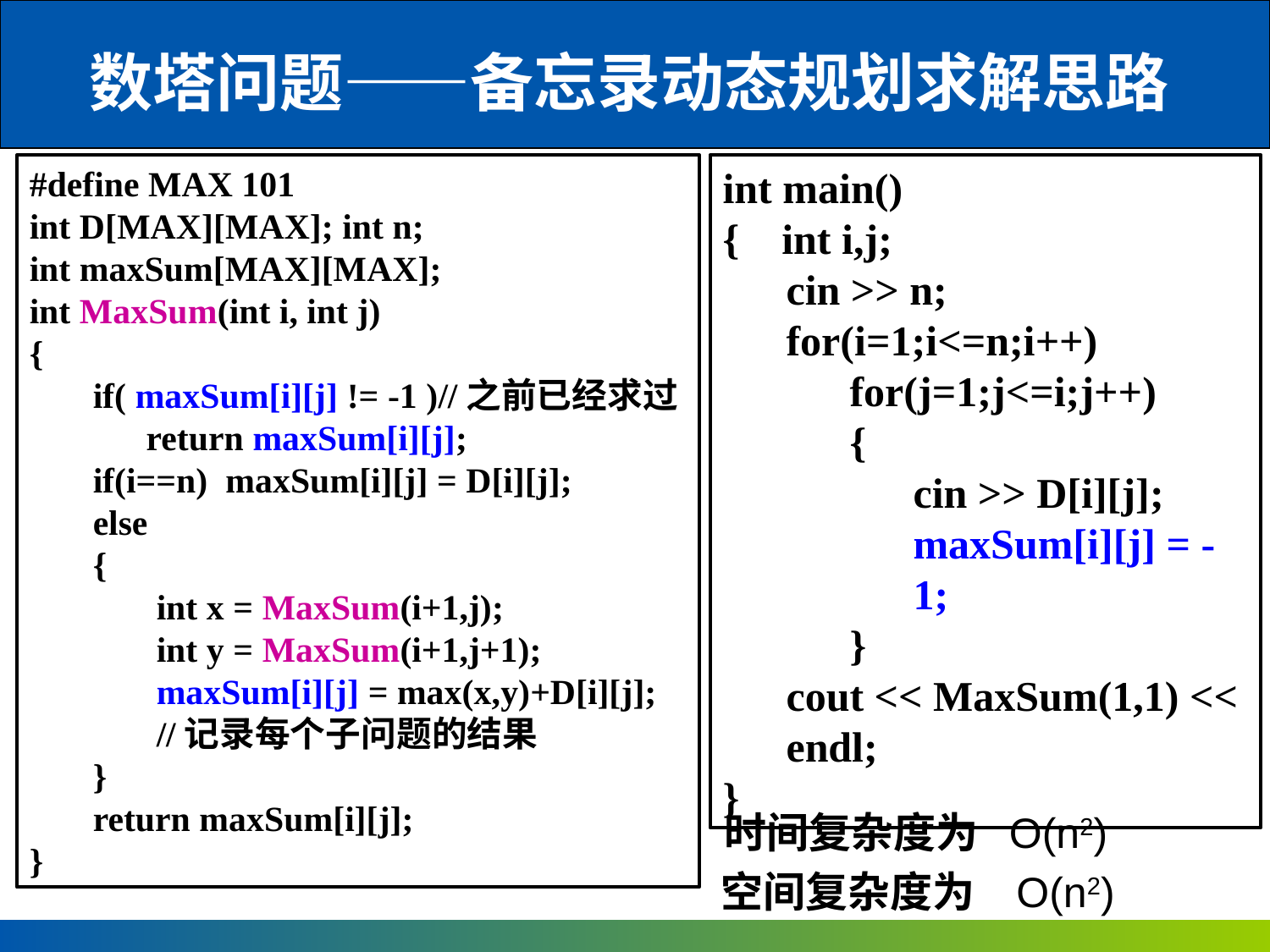

数塔问题——备忘录动态规划求解思路
#define MAX 101
int D[MAX][MAX]; int n;
int maxSum[MAX][MAX];
int MaxSum(int i, int j)
{
if( maxSum[i][j] != -1 )//之前已经求过
      return maxSum[i][j];
if(i==n)  maxSum[i][j] = D[i][j];
else
{
int x = MaxSum(i+1,j);
int y = MaxSum(i+1,j+1);
maxSum[i][j] = max(x,y)+D[i][j];
//记录每个子问题的结果
}
return maxSum[i][j];
}
int main()
{    int i,j;
cin >> n;
for(i=1;i<=n;i++)
for(j=1;j<=i;j++)
{
cin >> D[i][j];
maxSum[i][j] = -1;
}
cout << MaxSum(1,1) << endl;
}
时间复杂度为
O(n2)
空间复杂度为
O(n2)